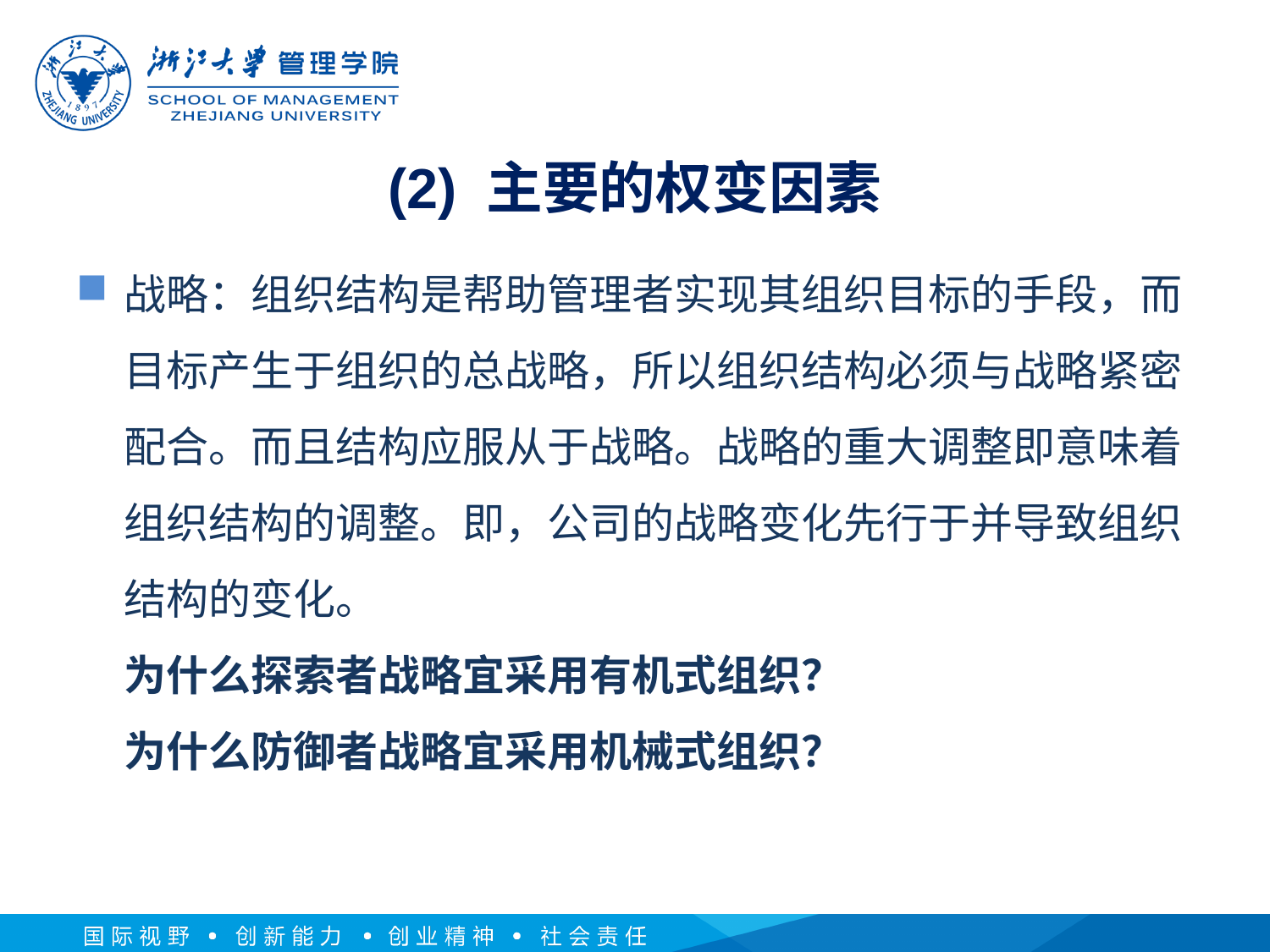

# (2) 主要的权变因素
战略：组织结构是帮助管理者实现其组织目标的手段，而目标产生于组织的总战略，所以组织结构必须与战略紧密配合。而且结构应服从于战略。战略的重大调整即意味着组织结构的调整。即，公司的战略变化先行于并导致组织结构的变化。
为什么探索者战略宜采用有机式组织？
为什么防御者战略宜采用机械式组织？